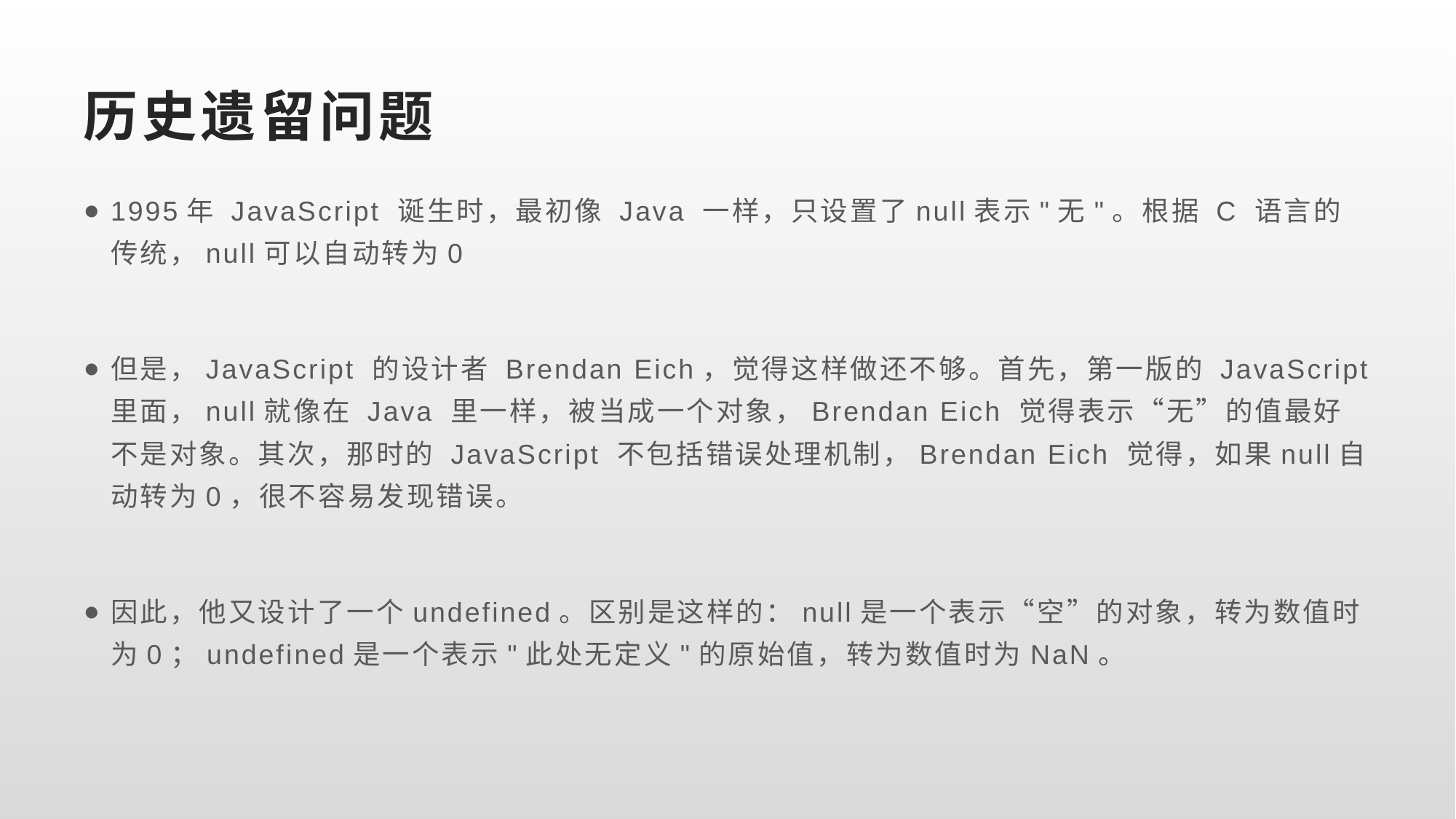

# 历史遗留问题
1995年 JavaScript 诞生时，最初像 Java 一样，只设置了null表示"无"。根据 C 语言的传统，null可以自动转为0

但是，JavaScript 的设计者 Brendan Eich，觉得这样做还不够。首先，第一版的 JavaScript 里面，null就像在 Java 里一样，被当成一个对象，Brendan Eich 觉得表示“无”的值最好不是对象。其次，那时的 JavaScript 不包括错误处理机制，Brendan Eich 觉得，如果null自动转为0，很不容易发现错误。

因此，他又设计了一个undefined。区别是这样的：null是一个表示“空”的对象，转为数值时为0；undefined是一个表示"此处无定义"的原始值，转为数值时为NaN。